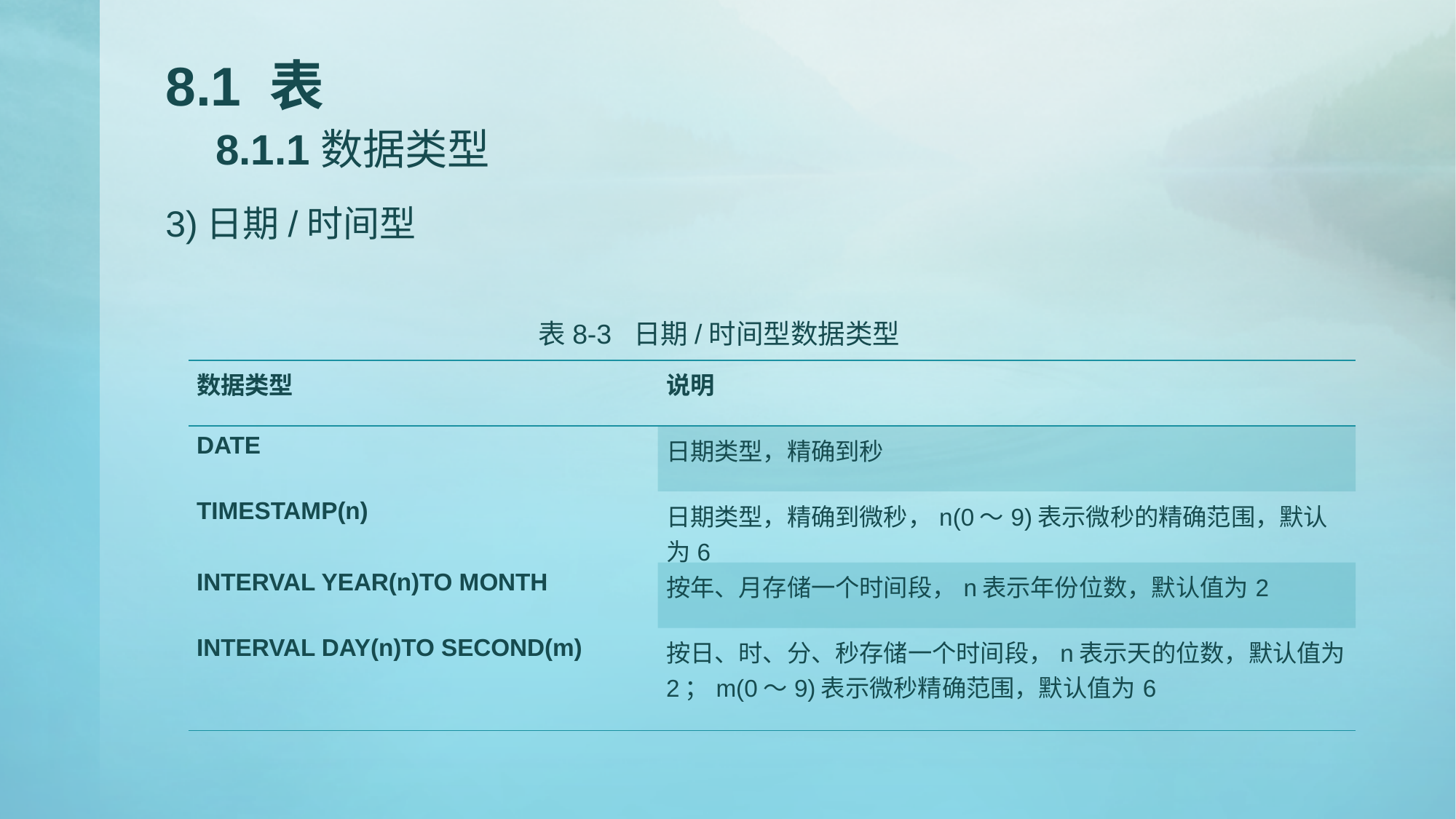

# 8.1 表 8.1.1数据类型
3)日期/时间型

表8-3  日期/时间型数据类型

| 数据类型 | 说明 |
| --- | --- |
| DATE | 日期类型，精确到秒 |
| TIMESTAMP(n) | 日期类型，精确到微秒，n(0～9)表示微秒的精确范围，默认为6 |
| INTERVAL YEAR(n)TO MONTH | 按年、月存储一个时间段，n表示年份位数，默认值为2 |
| INTERVAL DAY(n)TO SECOND(m) | 按日、时、分、秒存储一个时间段，n表示天的位数，默认值为2；m(0～9)表示微秒精确范围，默认值为6 |